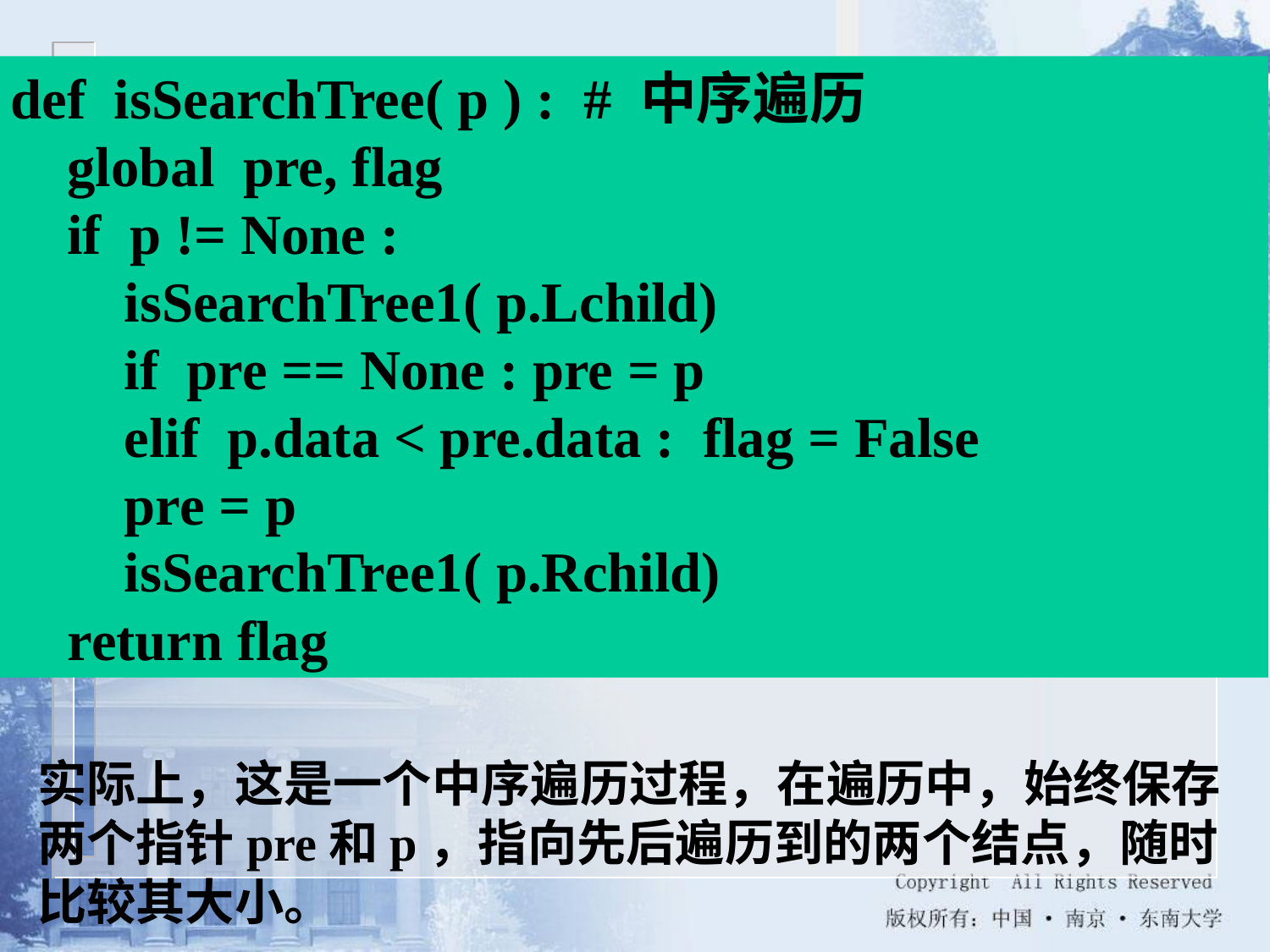

def  isSearchTree( p ) :  # 中序遍历
    global  pre, flag
    if  p != None :
        isSearchTree1( p.Lchild)
        if  pre == None : pre = p
        elif  p.data < pre.data :  flag = False
        pre = p
        isSearchTree1( p.Rchild)
    return flag
实际上，这是一个中序遍历过程，在遍历中，始终保存两个指针pre和p，指向先后遍历到的两个结点，随时比较其大小。